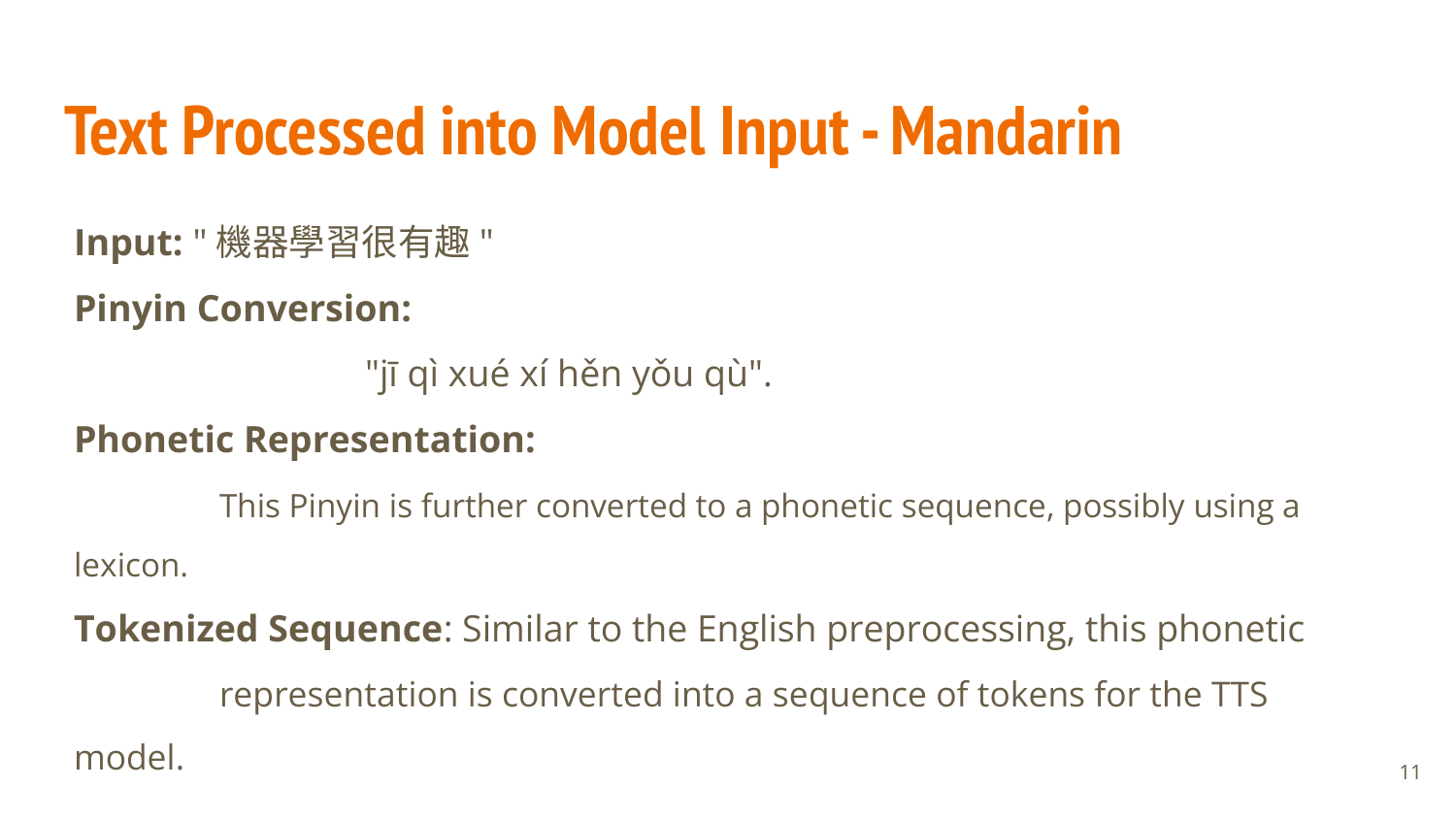

# Text Processed into Model Input - Mandarin
Input: "機器學習很有趣"
Pinyin Conversion:
		"jī qì xué xí hěn yǒu qù".
Phonetic Representation:
	This Pinyin is further converted to a phonetic sequence, possibly using a lexicon.
Tokenized Sequence: Similar to the English preprocessing, this phonetic
	representation is converted into a sequence of tokens for the TTS model.
11